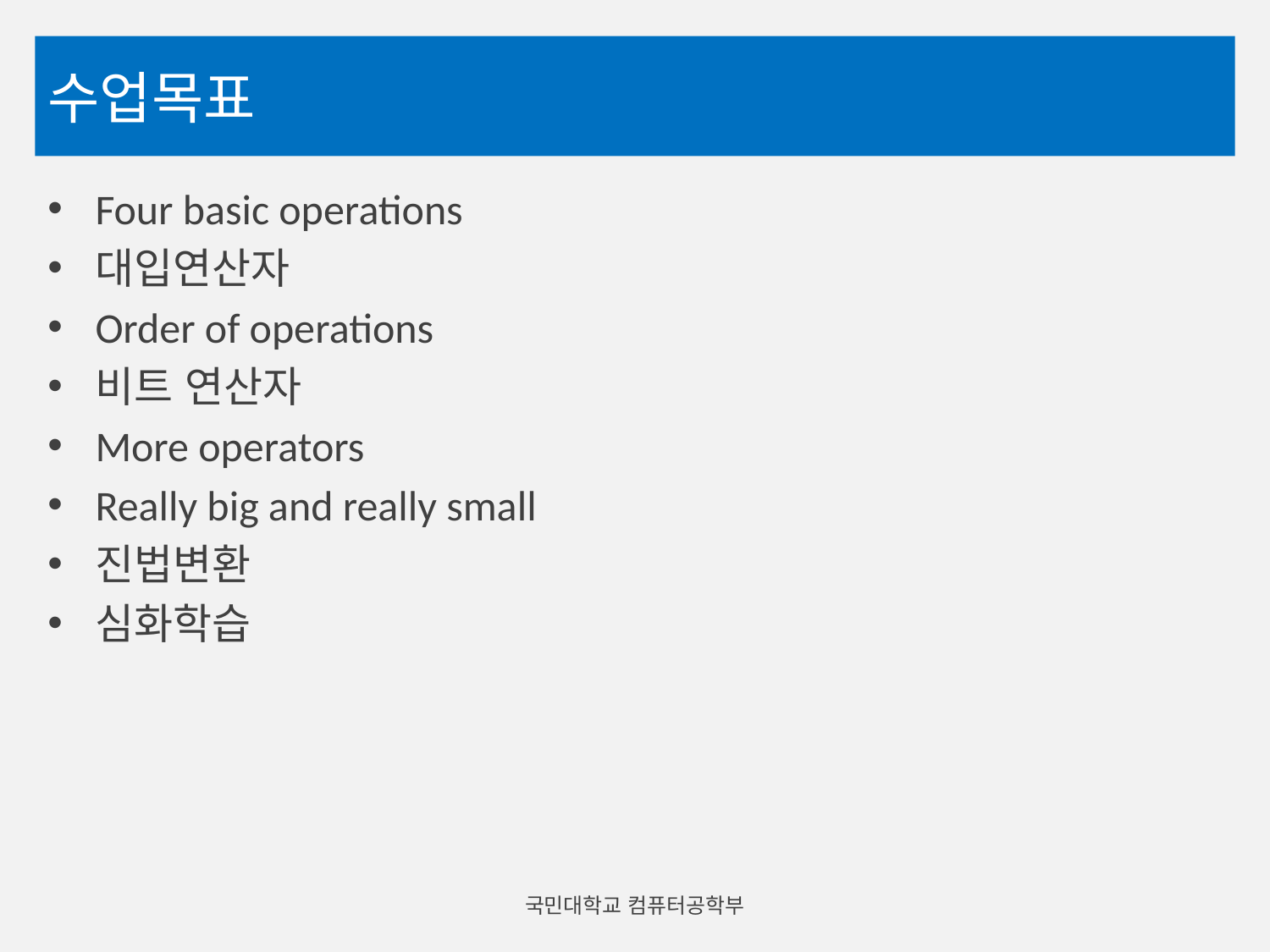

# 수업목표
Four basic operations
대입연산자
Order of operations
비트 연산자
More operators
Really big and really small
진법변환
심화학습
국민대학교 컴퓨터공학부